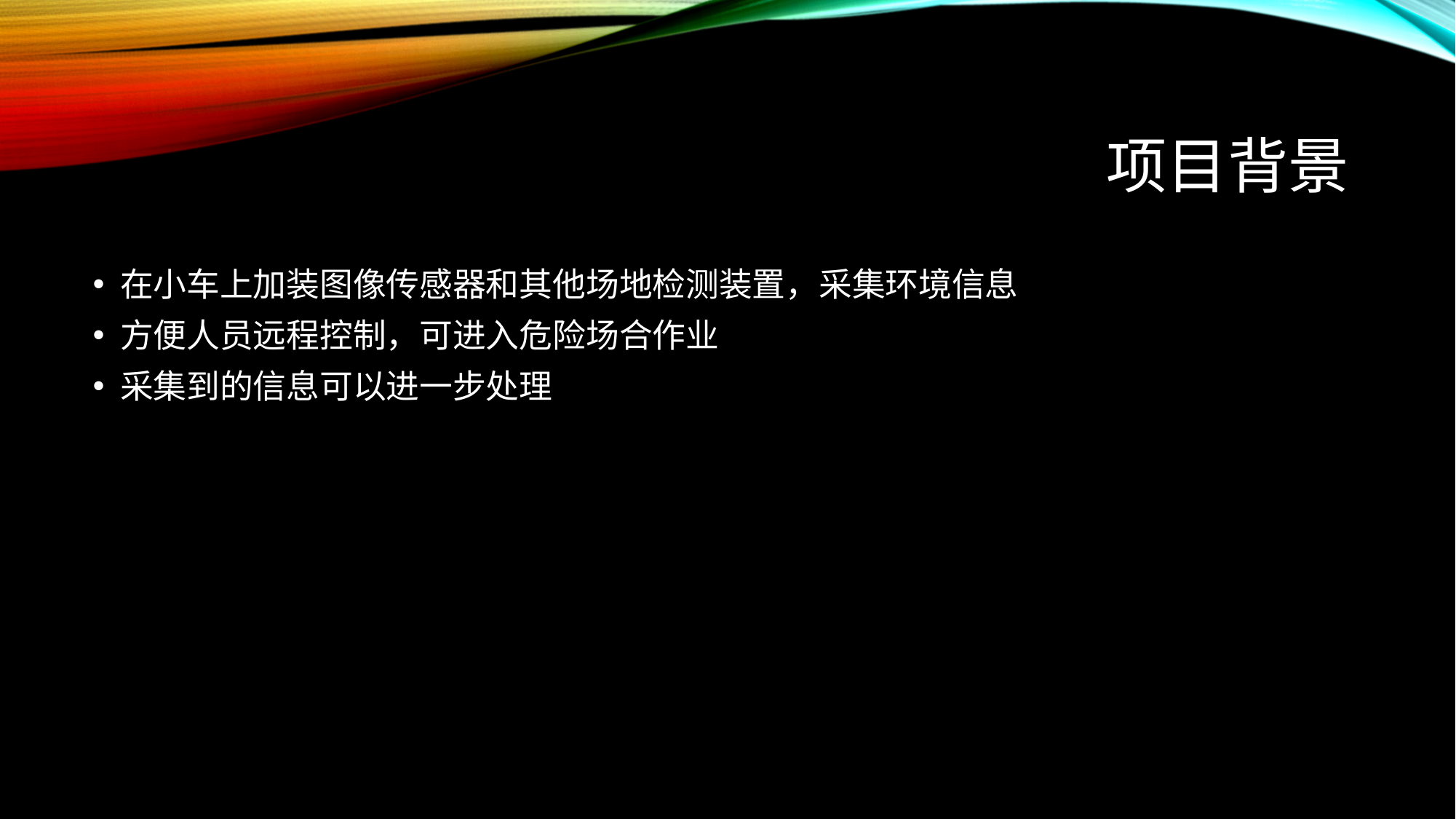

# 项目背景
在小车上加装图像传感器和其他场地检测装置，采集环境信息
方便人员远程控制，可进入危险场合作业
采集到的信息可以进一步处理